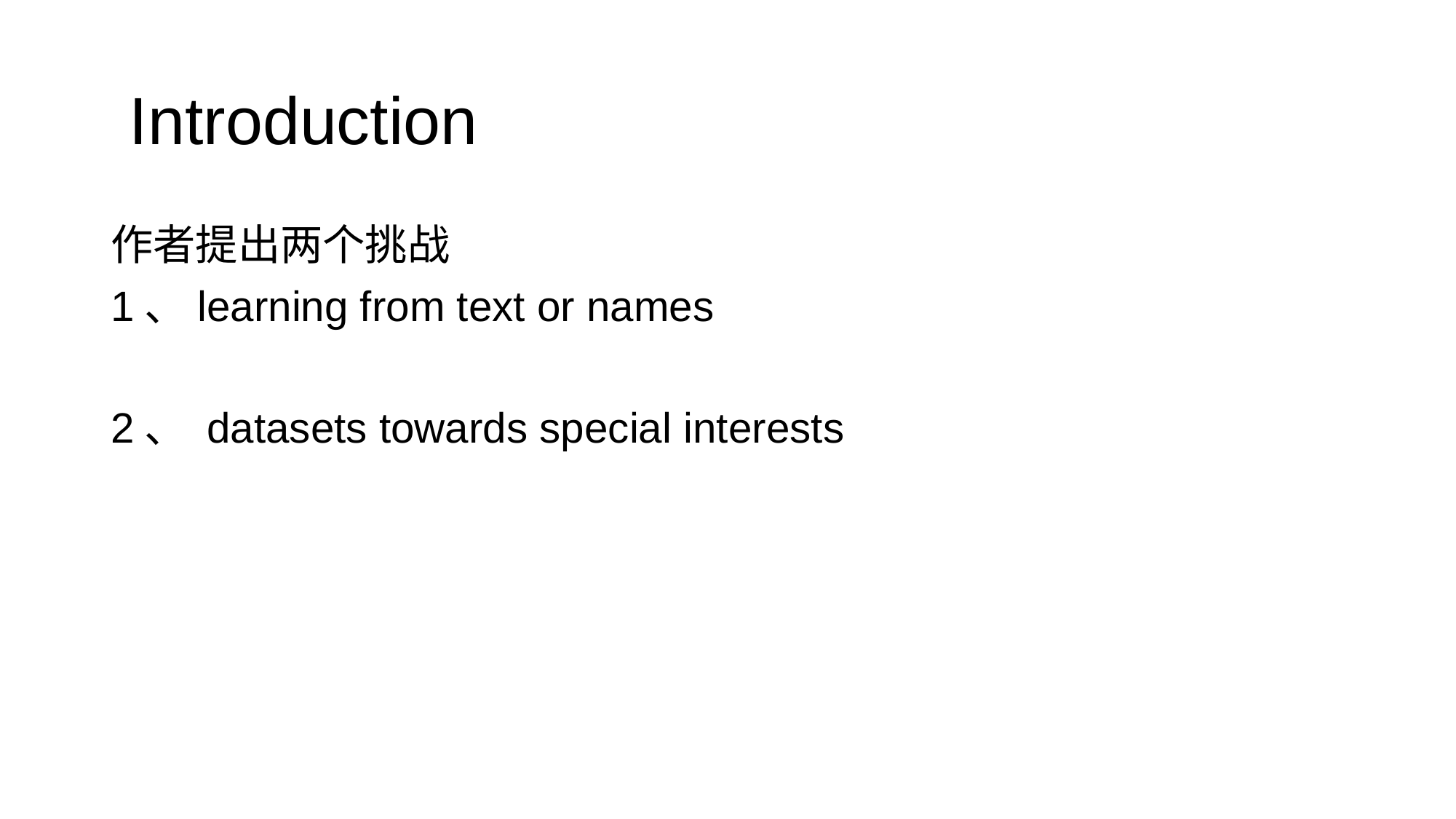

# Introduction
作者提出两个挑战
1、learning from text or names

2、 datasets towards special interests